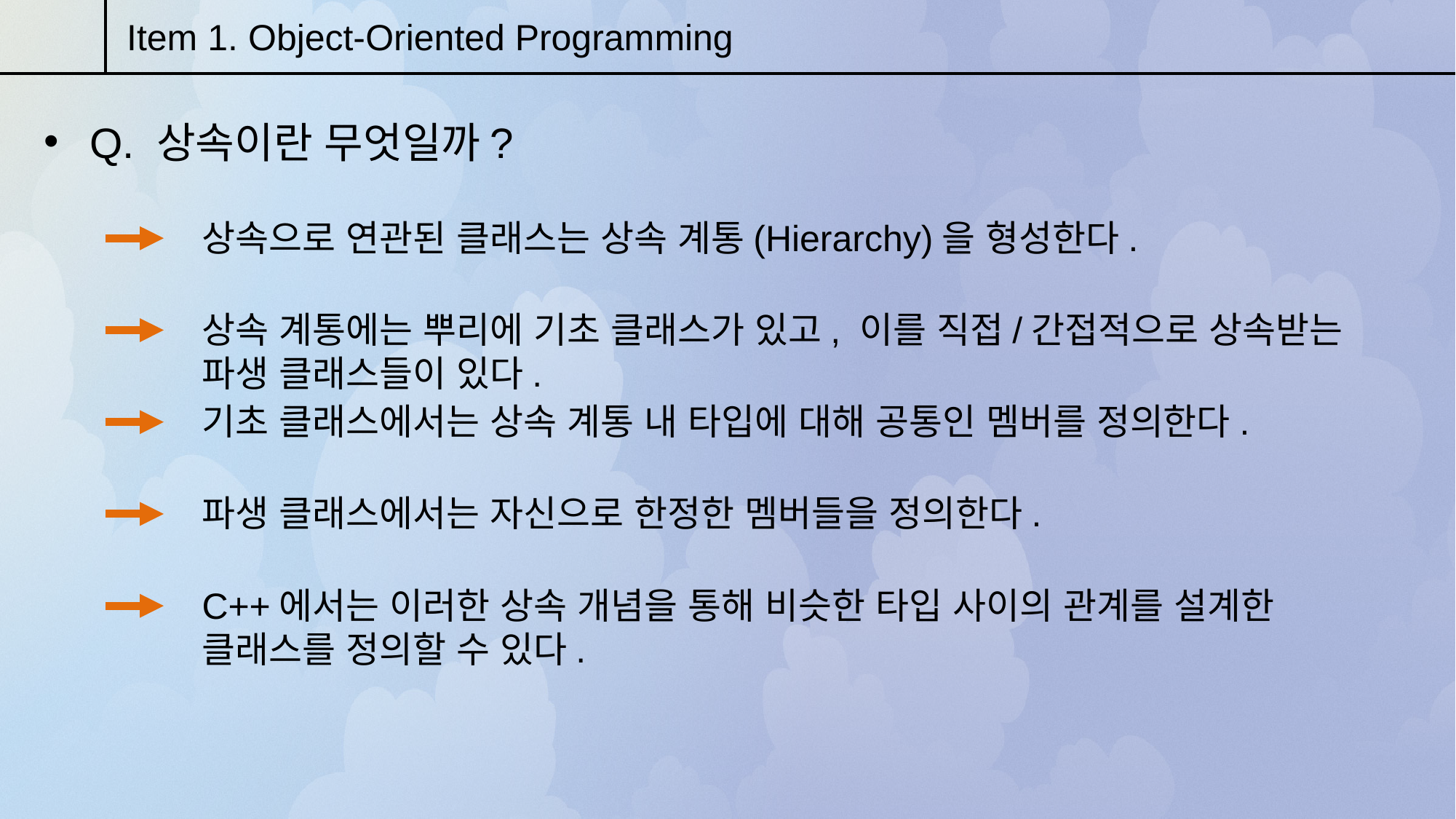

Item 1. Object-Oriented Programming
 Q. 상속이란 무엇일까?
상속으로 연관된 클래스는 상속 계통(Hierarchy)을 형성한다.
상속 계통에는 뿌리에 기초 클래스가 있고, 이를 직접/간접적으로 상속받는 파생 클래스들이 있다.
기초 클래스에서는 상속 계통 내 타입에 대해 공통인 멤버를 정의한다.
파생 클래스에서는 자신으로 한정한 멤버들을 정의한다.
C++에서는 이러한 상속 개념을 통해 비슷한 타입 사이의 관계를 설계한 클래스를 정의할 수 있다.